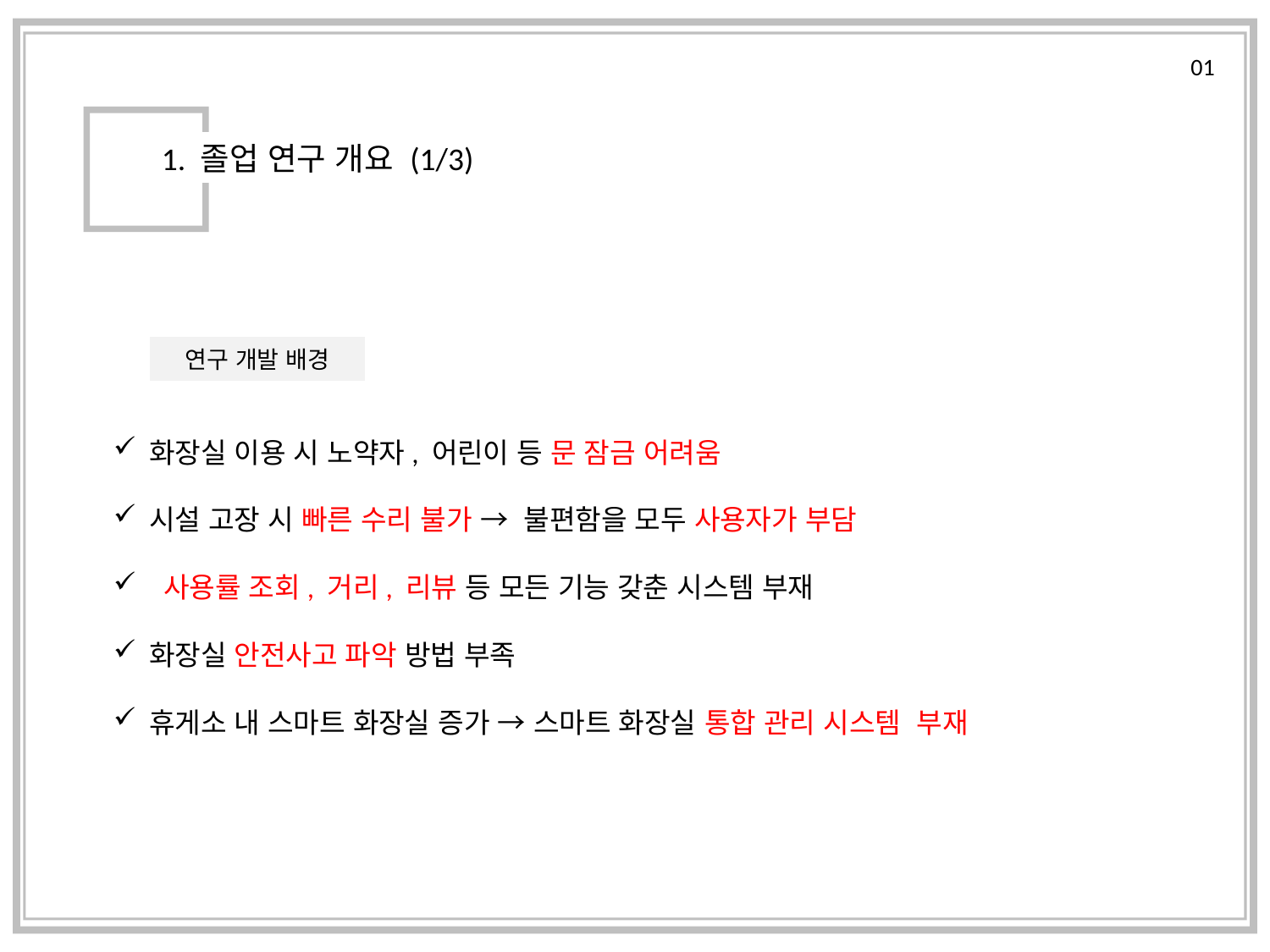

01

1. 졸업 연구 개요 (1/3)
연구 개발 배경
화장실 이용 시 노약자, 어린이 등 문 잠금 어려움
시설 고장 시 빠른 수리 불가 →  불편함을 모두 사용자가 부담
 사용률 조회, 거리, 리뷰 등 모든 기능 갖춘 시스템 부재
화장실 안전사고 파악 방법 부족
휴게소 내 스마트 화장실 증가 → 스마트 화장실 통합 관리 시스템  부재